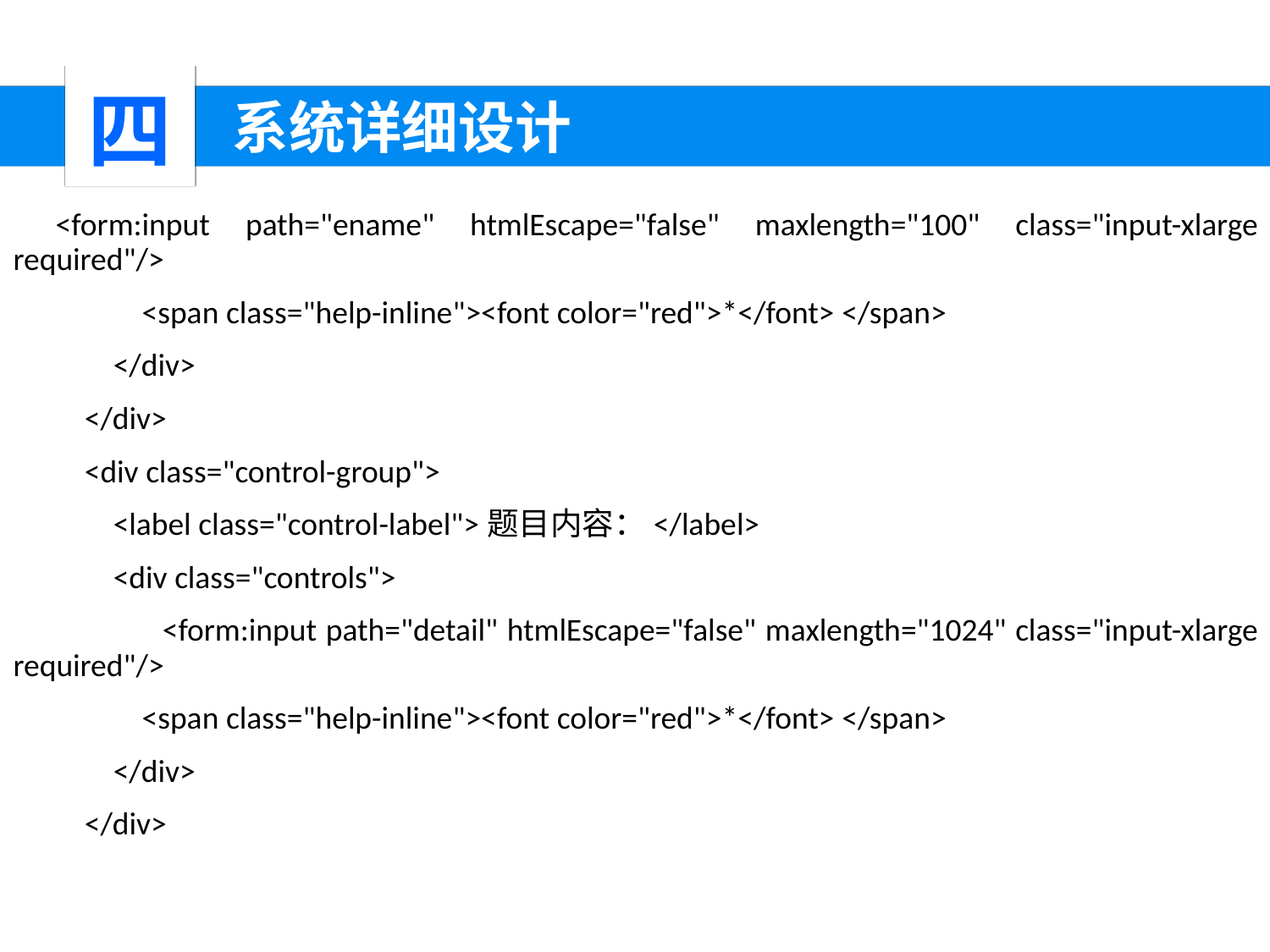

四
                系统详细设计
<form:input path="ename" htmlEscape="false" maxlength="100" class="input-xlarge required"/>
            <span class="help-inline"><font color="red">*</font> </span>
        </div>
    </div>
    <div class="control-group">
        <label class="control-label">题目内容：</label>
        <div class="controls">
            <form:input path="detail" htmlEscape="false" maxlength="1024" class="input-xlarge required"/>
            <span class="help-inline"><font color="red">*</font> </span>
        </div>
    </div>